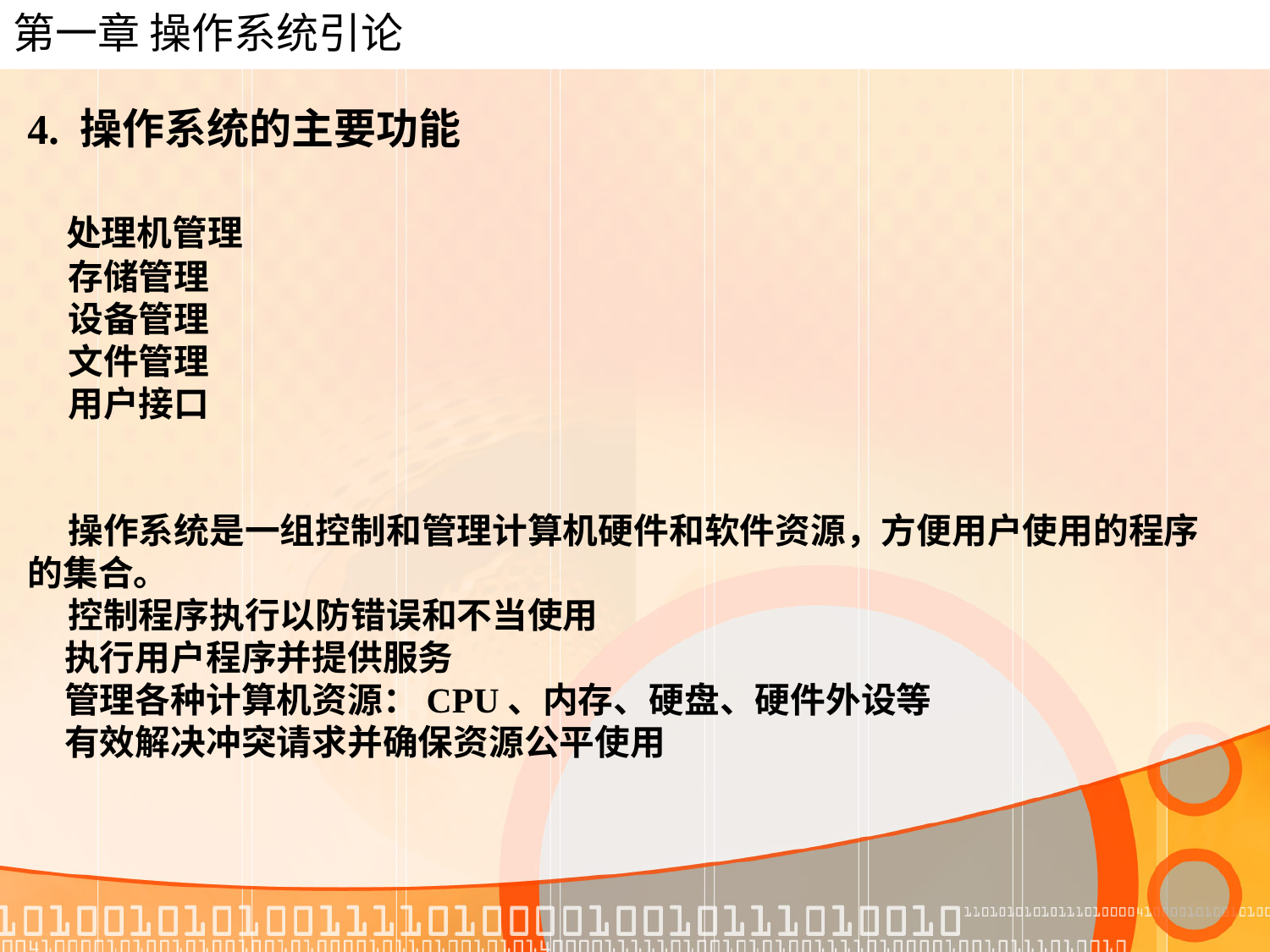

# 第一章 操作系统引论
4. 操作系统的主要功能

   处理机管理
    存储管理
    设备管理
    文件管理
    用户接口

    操作系统是一组控制和管理计算机硬件和软件资源，方便用户使用的程序的集合。
    控制程序执行以防错误和不当使用
执行用户程序并提供服务
管理各种计算机资源：CPU、内存、硬盘、硬件外设等
有效解决冲突请求并确保资源公平使用